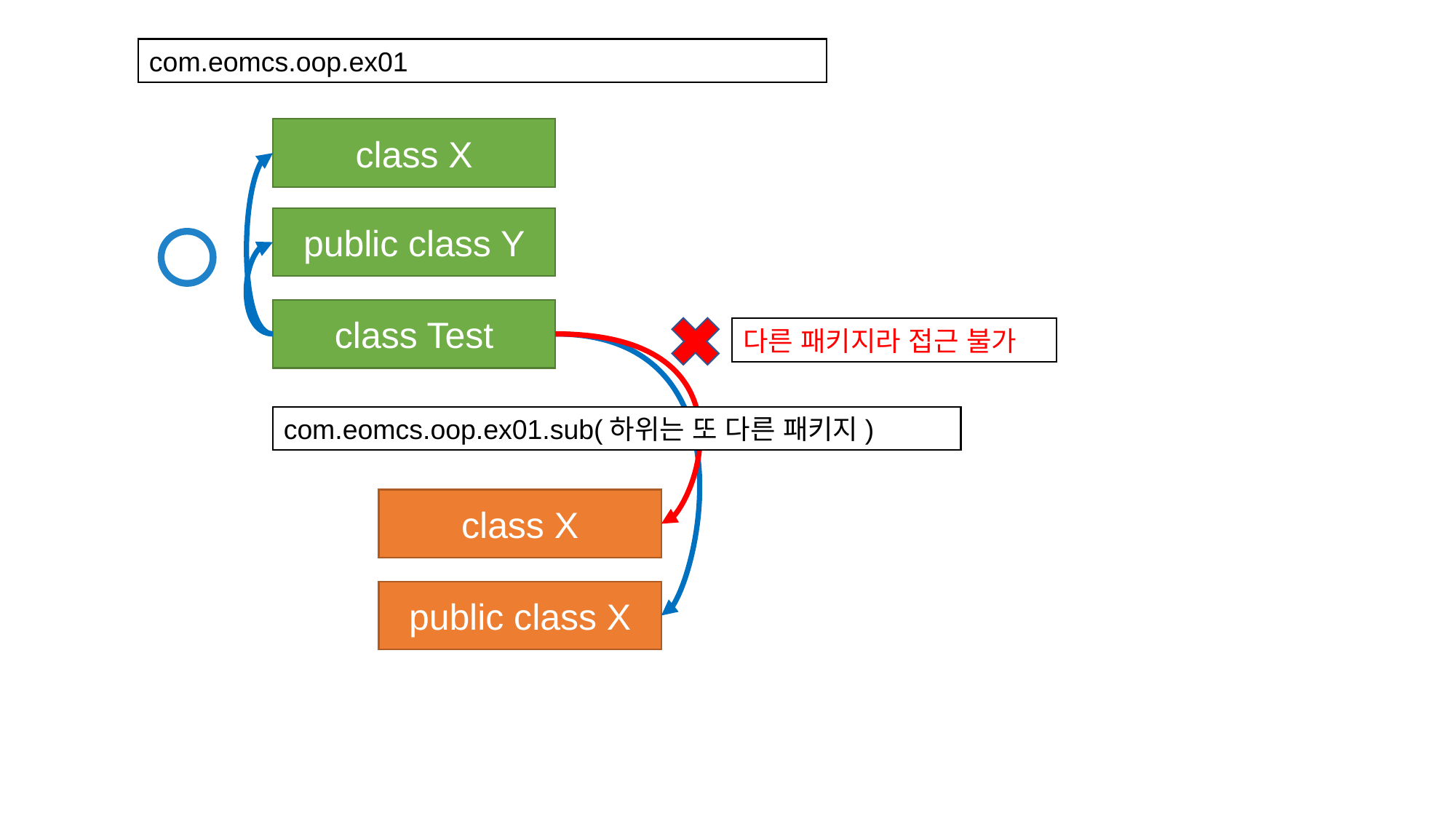

com.eomcs.oop.ex01
class X
public class Y

class Test

다른 패키지라 접근 불가
com.eomcs.oop.ex01.sub(하위는 또 다른 패키지)
class X
public class X